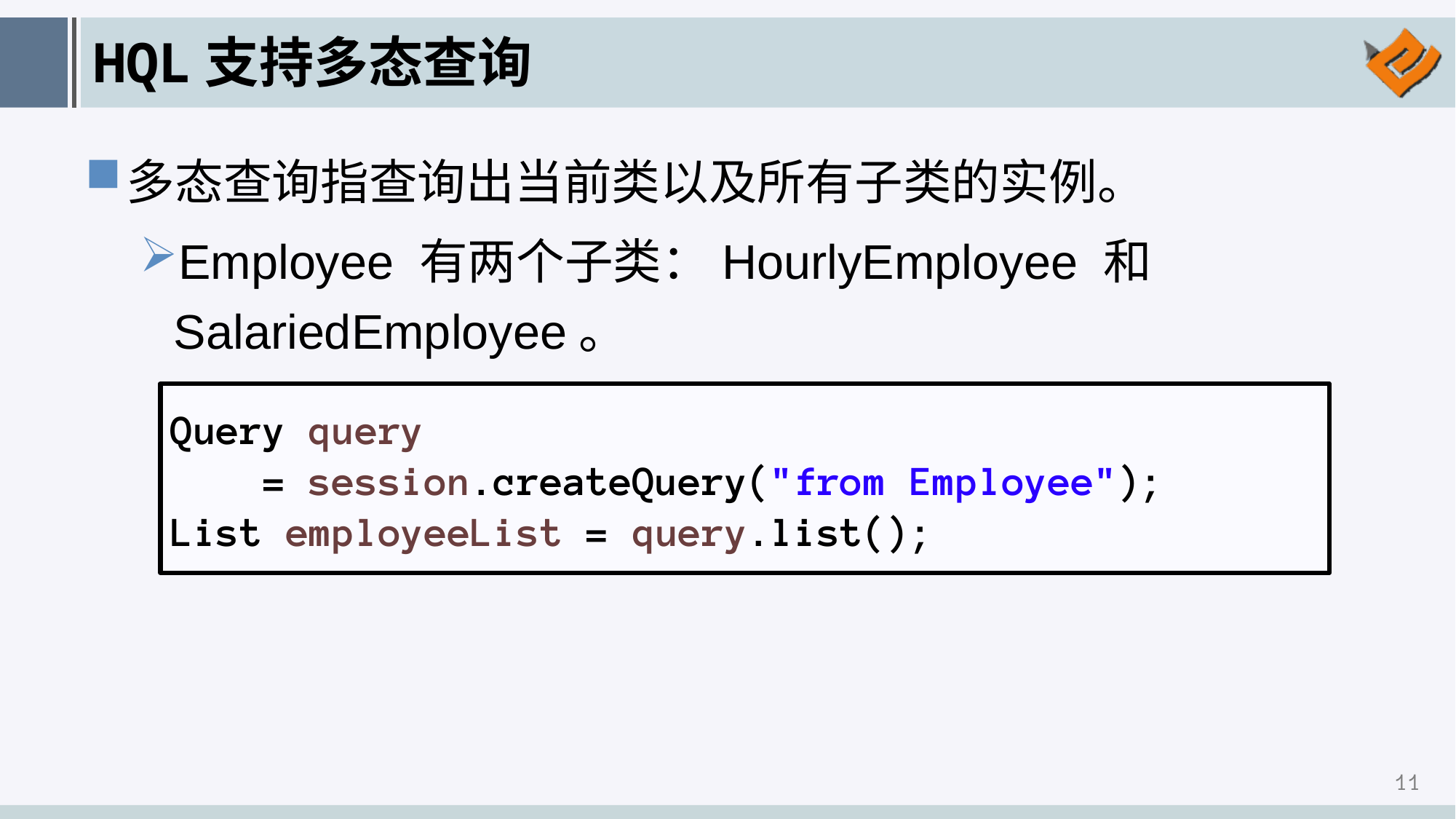

# HQL支持多态查询
多态查询指查询出当前类以及所有子类的实例。
Employee 有两个子类：HourlyEmployee 和 SalariedEmployee。
Query query
    = session.createQuery("from Employee");
List employeeList = query.list();